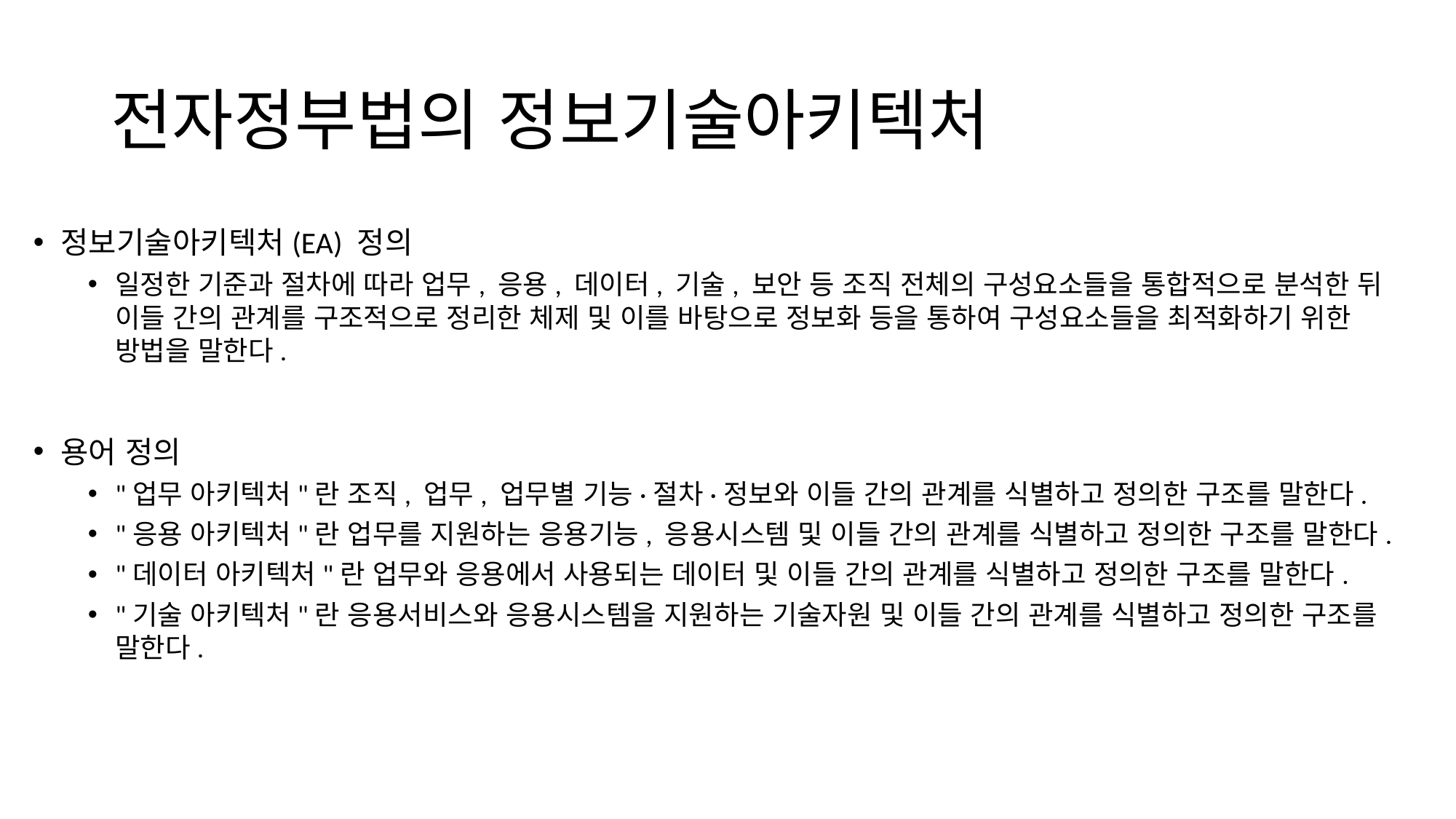

# 전자정부법의 정보기술아키텍처
정보기술아키텍처(EA) 정의
일정한 기준과 절차에 따라 업무, 응용, 데이터, 기술, 보안 등 조직 전체의 구성요소들을 통합적으로 분석한 뒤 이들 간의 관계를 구조적으로 정리한 체제 및 이를 바탕으로 정보화 등을 통하여 구성요소들을 최적화하기 위한 방법을 말한다.

용어 정의
"업무 아키텍처"란 조직, 업무, 업무별 기능·절차·정보와 이들 간의 관계를 식별하고 정의한 구조를 말한다.
"응용 아키텍처"란 업무를 지원하는 응용기능, 응용시스템 및 이들 간의 관계를 식별하고 정의한 구조를 말한다.
"데이터 아키텍처"란 업무와 응용에서 사용되는 데이터 및 이들 간의 관계를 식별하고 정의한 구조를 말한다.
"기술 아키텍처"란 응용서비스와 응용시스템을 지원하는 기술자원 및 이들 간의 관계를 식별하고 정의한 구조를 말한다.